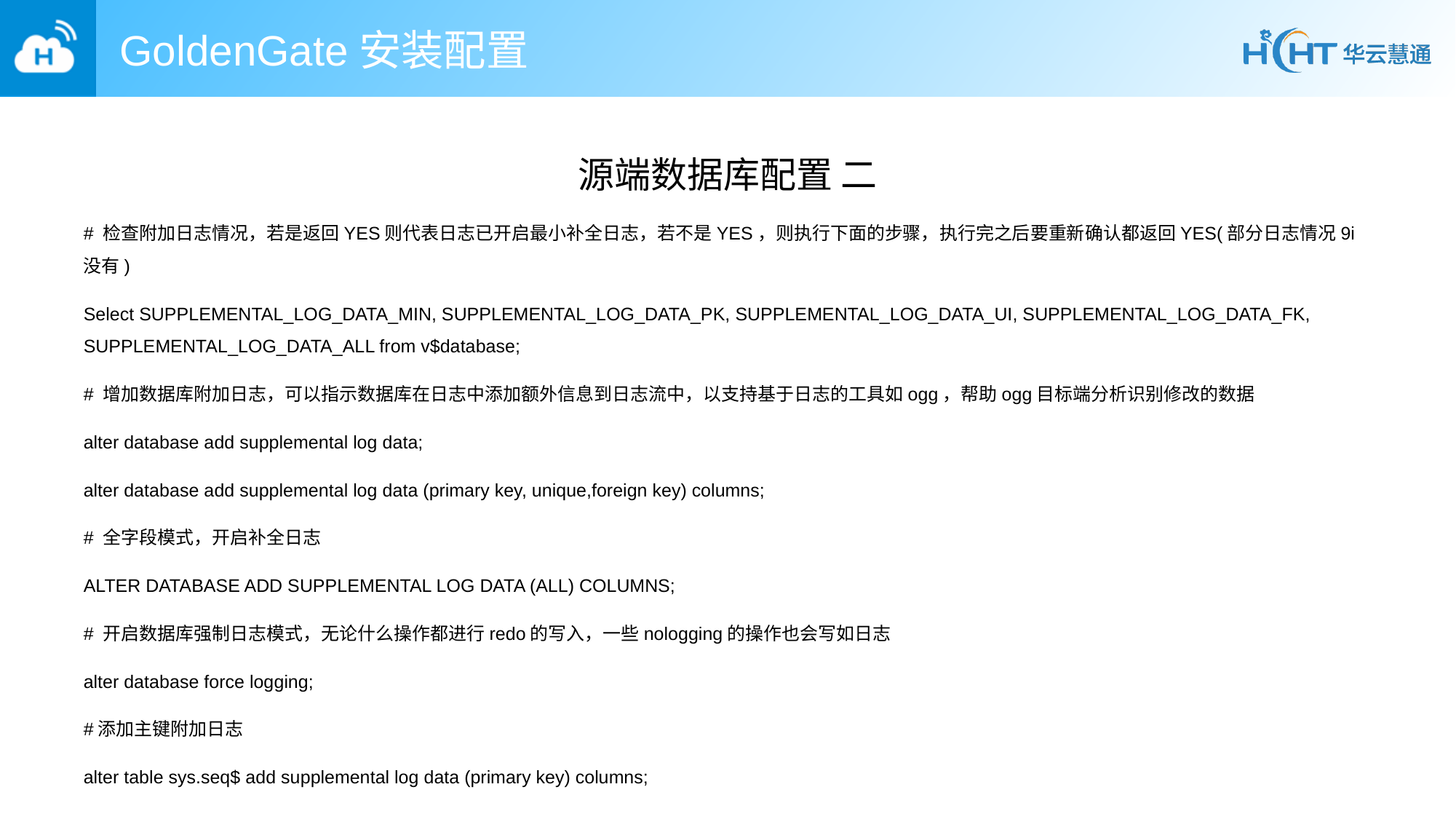

# GoldenGate安装配置
源端数据库配置 二
# 检查附加日志情况，若是返回YES则代表日志已开启最小补全日志，若不是YES，则执行下面的步骤，执行完之后要重新确认都返回YES(部分日志情况9i没有)
Select SUPPLEMENTAL_LOG_DATA_MIN, SUPPLEMENTAL_LOG_DATA_PK, SUPPLEMENTAL_LOG_DATA_UI, SUPPLEMENTAL_LOG_DATA_FK, SUPPLEMENTAL_LOG_DATA_ALL from v$database;
# 增加数据库附加日志，可以指示数据库在日志中添加额外信息到日志流中，以支持基于日志的工具如ogg，帮助ogg目标端分析识别修改的数据
alter database add supplemental log data;
alter database add supplemental log data (primary key, unique,foreign key) columns;
# 全字段模式，开启补全日志
ALTER DATABASE ADD SUPPLEMENTAL LOG DATA (ALL) COLUMNS;
# 开启数据库强制日志模式，无论什么操作都进行redo的写入，一些nologging的操作也会写如日志
alter database force logging;
#添加主键附加日志
alter table sys.seq$ add supplemental log data (primary key) columns;